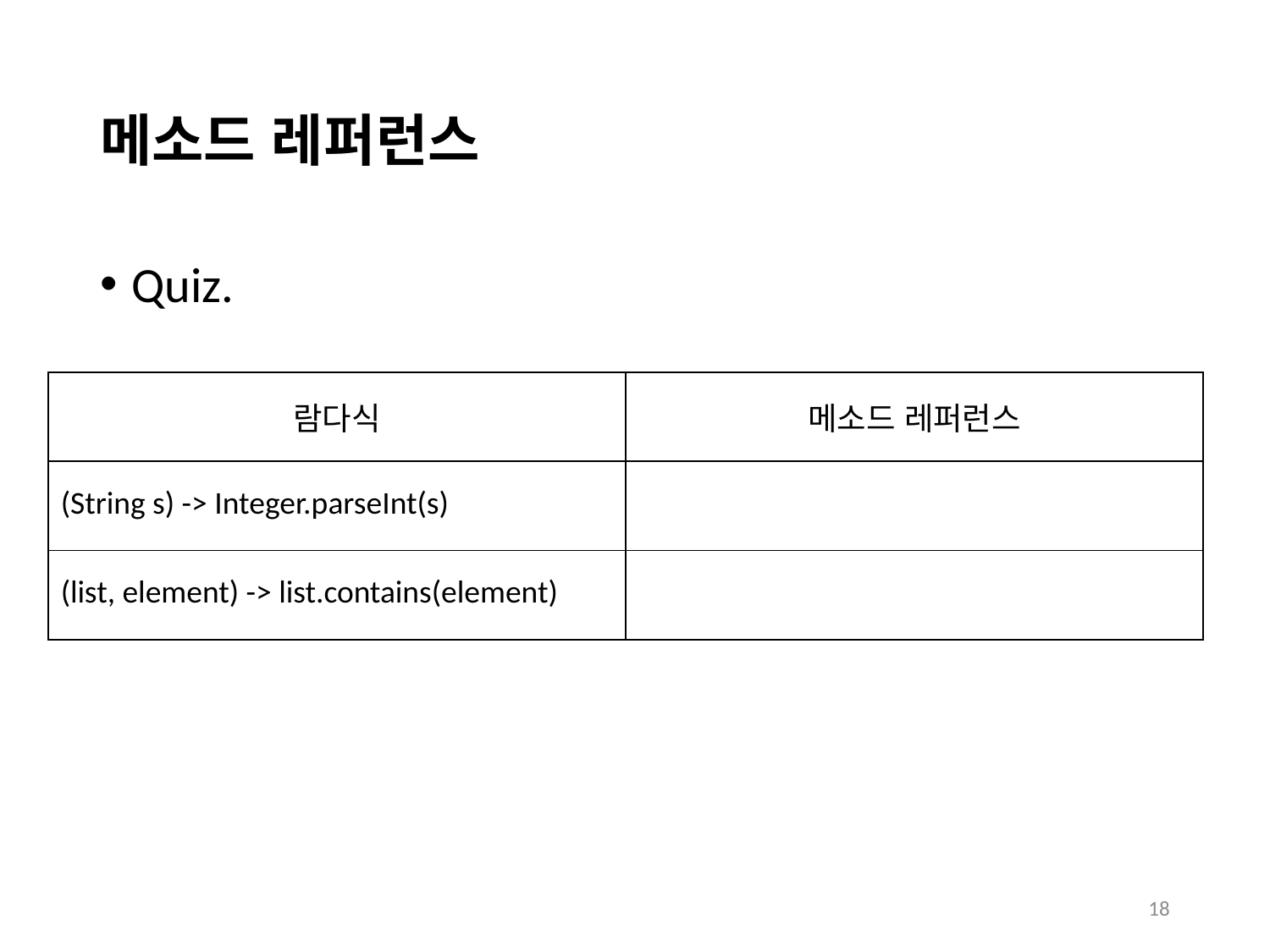

# 메소드 레퍼런스
Quiz.
| 람다식 | 메소드 레퍼런스 |
| --- | --- |
| (String s) -> Integer.parseInt(s) |  |
| (list, element) -> list.contains(element) |  |
18